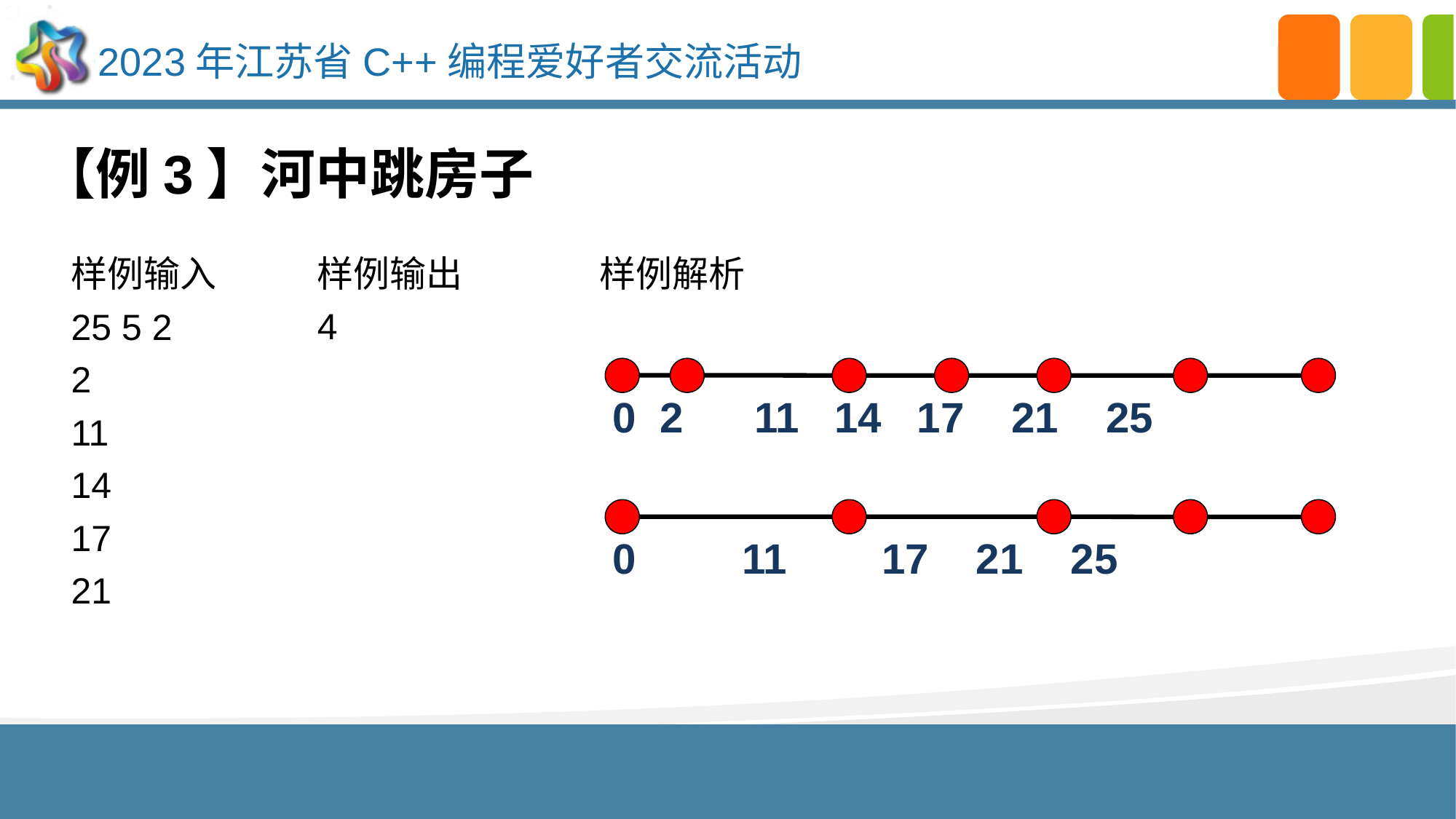

【例3】河中跳房子
样例输入
25 5 2
2
11
14
17
21

样例输出
4
样例解析

0  2      11   14   17    21    25

0         11        17    21    25